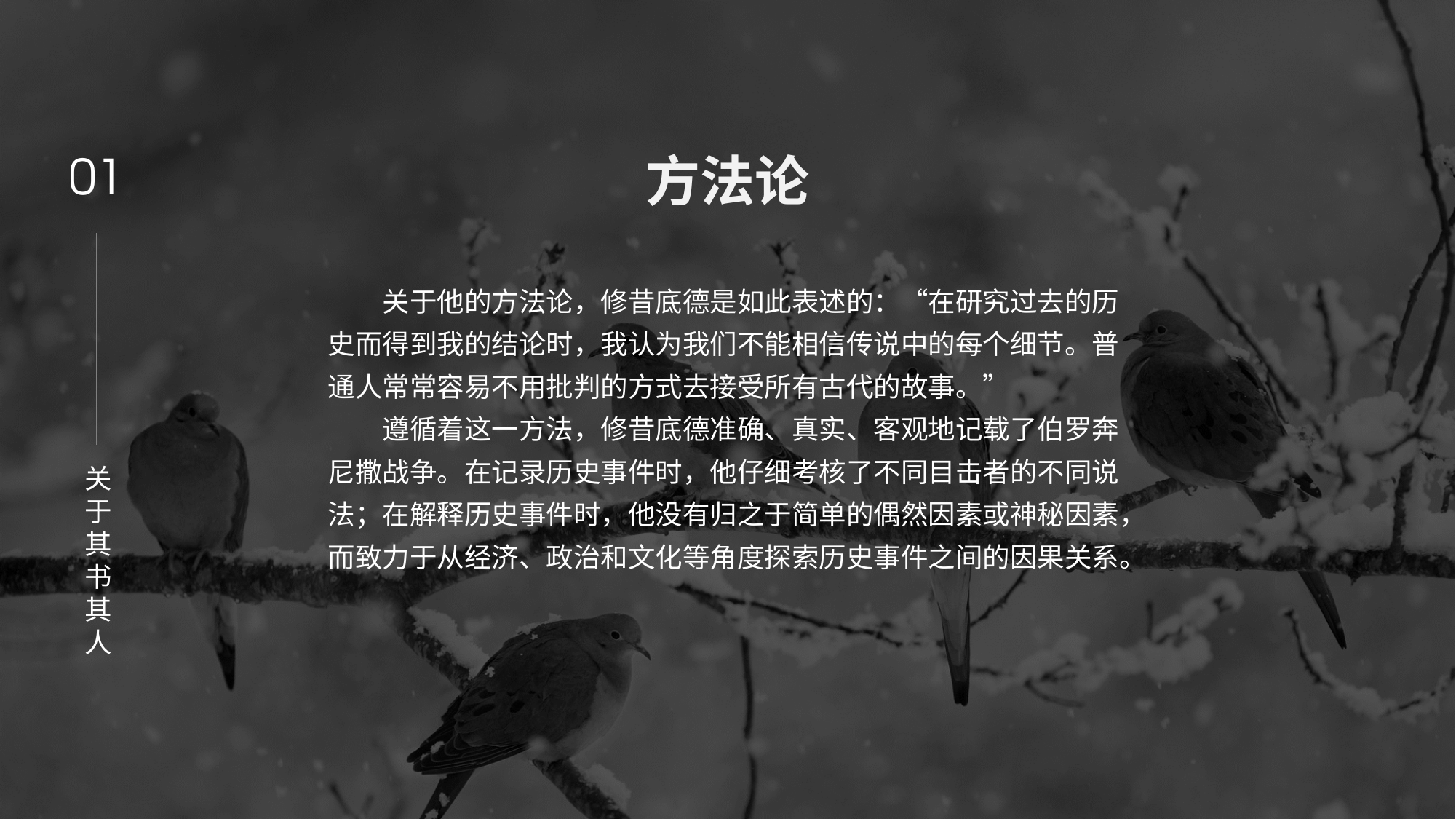

01
方法论
关于他的方法论，修昔底德是如此表述的：“在研究过去的历史而得到我的结论时，我认为我们不能相信传说中的每个细节。普通人常常容易不用批判的方式去接受所有古代的故事。”
遵循着这一方法，修昔底德准确、真实、客观地记载了伯罗奔尼撒战争。在记录历史事件时，他仔细考核了不同目击者的不同说法；在解释历史事件时，他没有归之于简单的偶然因素或神秘因素，而致力于从经济、政治和文化等角度探索历史事件之间的因果关系。
关于其书其人